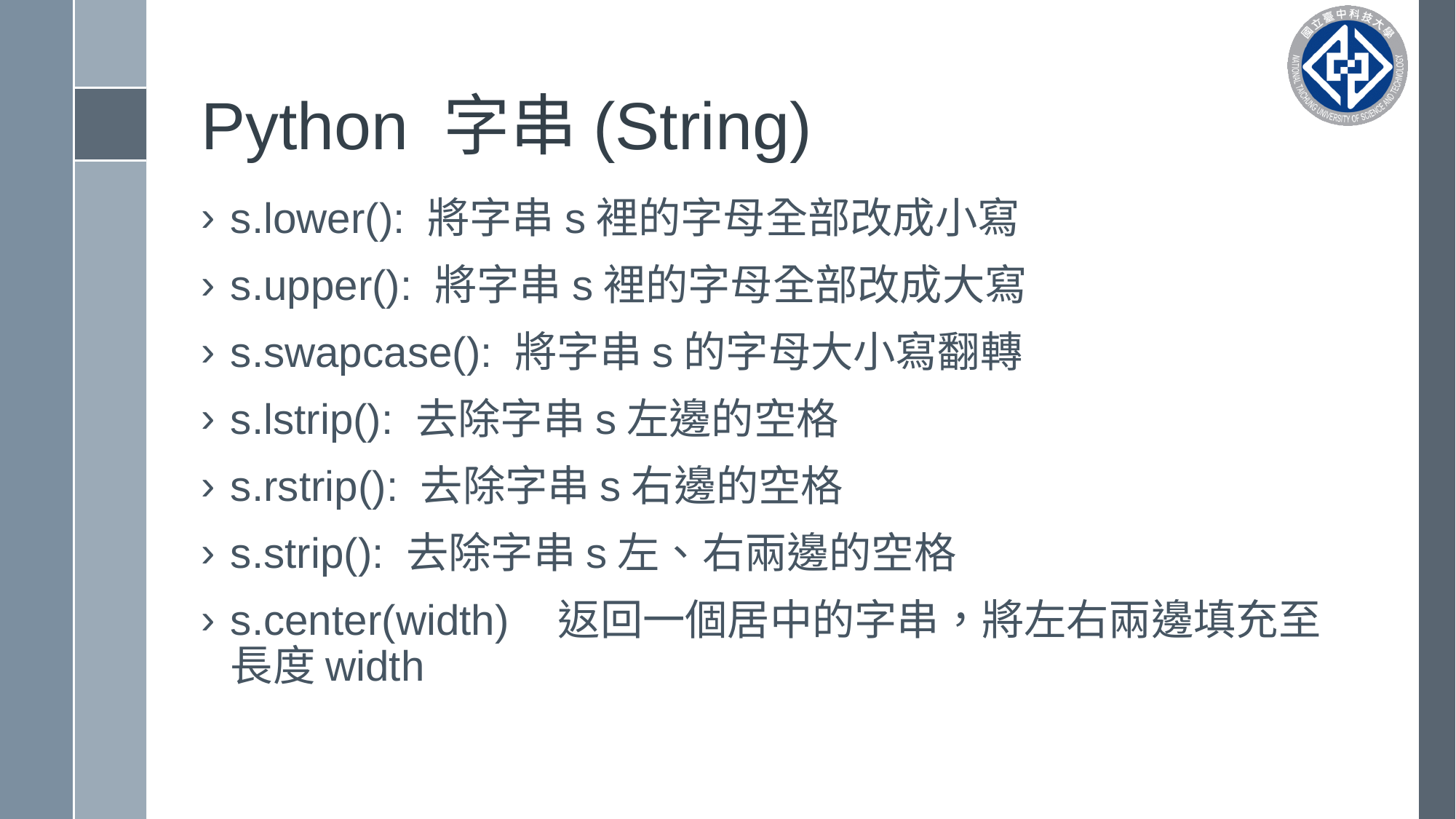

# Python 字串(String)
s.lower(): 將字串s裡的字母全部改成小寫
s.upper(): 將字串s裡的字母全部改成大寫
s.swapcase(): 將字串s的字母大小寫翻轉
s.lstrip(): 去除字串s左邊的空格
s.rstrip(): 去除字串s右邊的空格
s.strip(): 去除字串s左、右兩邊的空格
s.center(width)	返回一個居中的字串，將左右兩邊填充至長度width